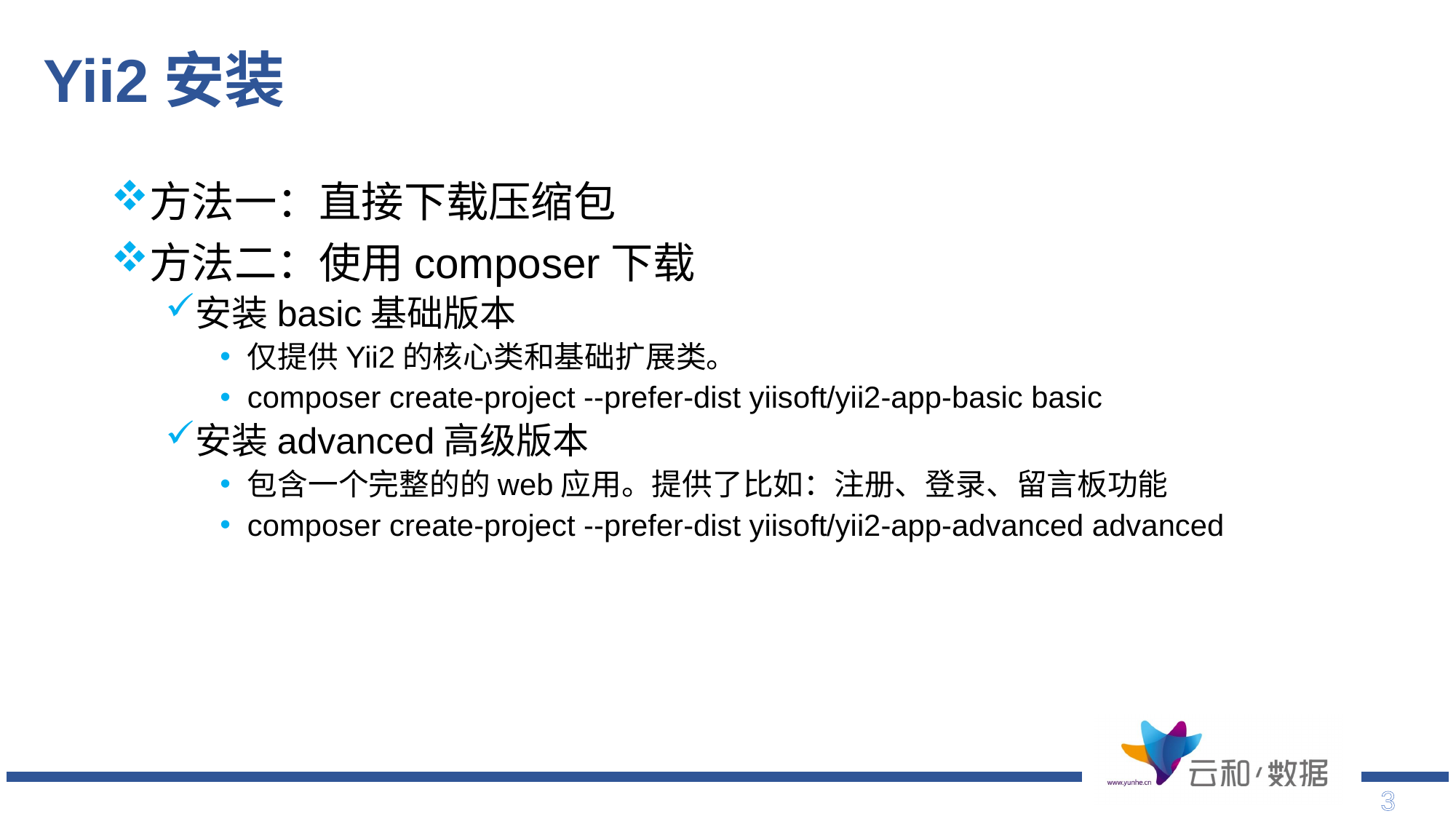

# Yii2安装
方法一：直接下载压缩包
方法二：使用composer下载
安装basic基础版本
仅提供Yii2的核心类和基础扩展类。
composer create-project --prefer-dist yiisoft/yii2-app-basic basic
安装advanced高级版本
包含一个完整的的web应用。提供了比如：注册、登录、留言板功能
composer create-project --prefer-dist yiisoft/yii2-app-advanced advanced